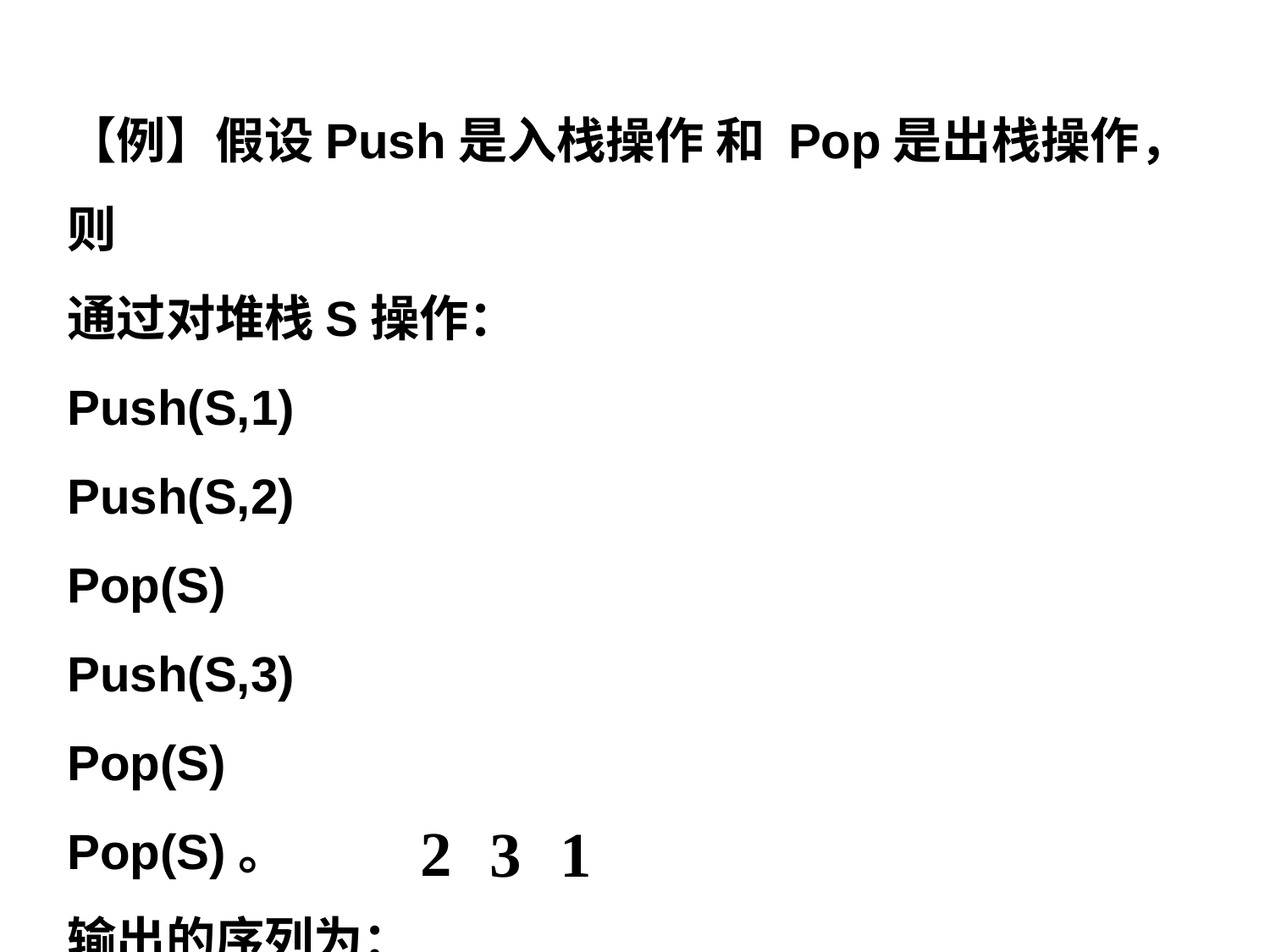

【例】假设Push是入栈操作 和 Pop是出栈操作，则
通过对堆栈S操作：
Push(S,1)
Push(S,2)
Pop(S)
Push(S,3)
Pop(S)
Pop(S)。
输出的序列为：
2
3
1